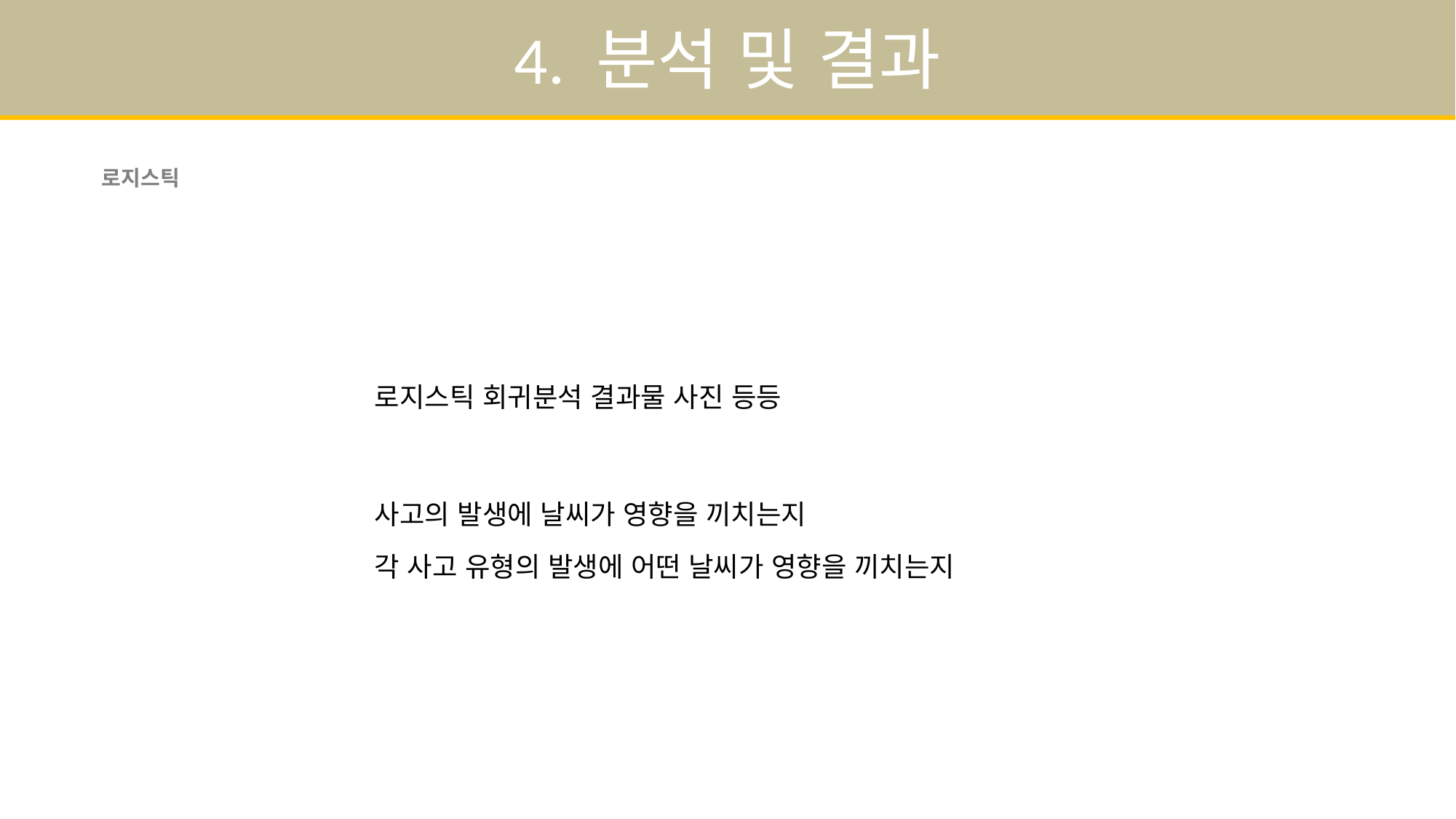

4. 분석 및 결과
로지스틱
로지스틱 회귀분석 결과물 사진 등등

사고의 발생에 날씨가 영향을 끼치는지
각 사고 유형의 발생에 어떤 날씨가 영향을 끼치는지